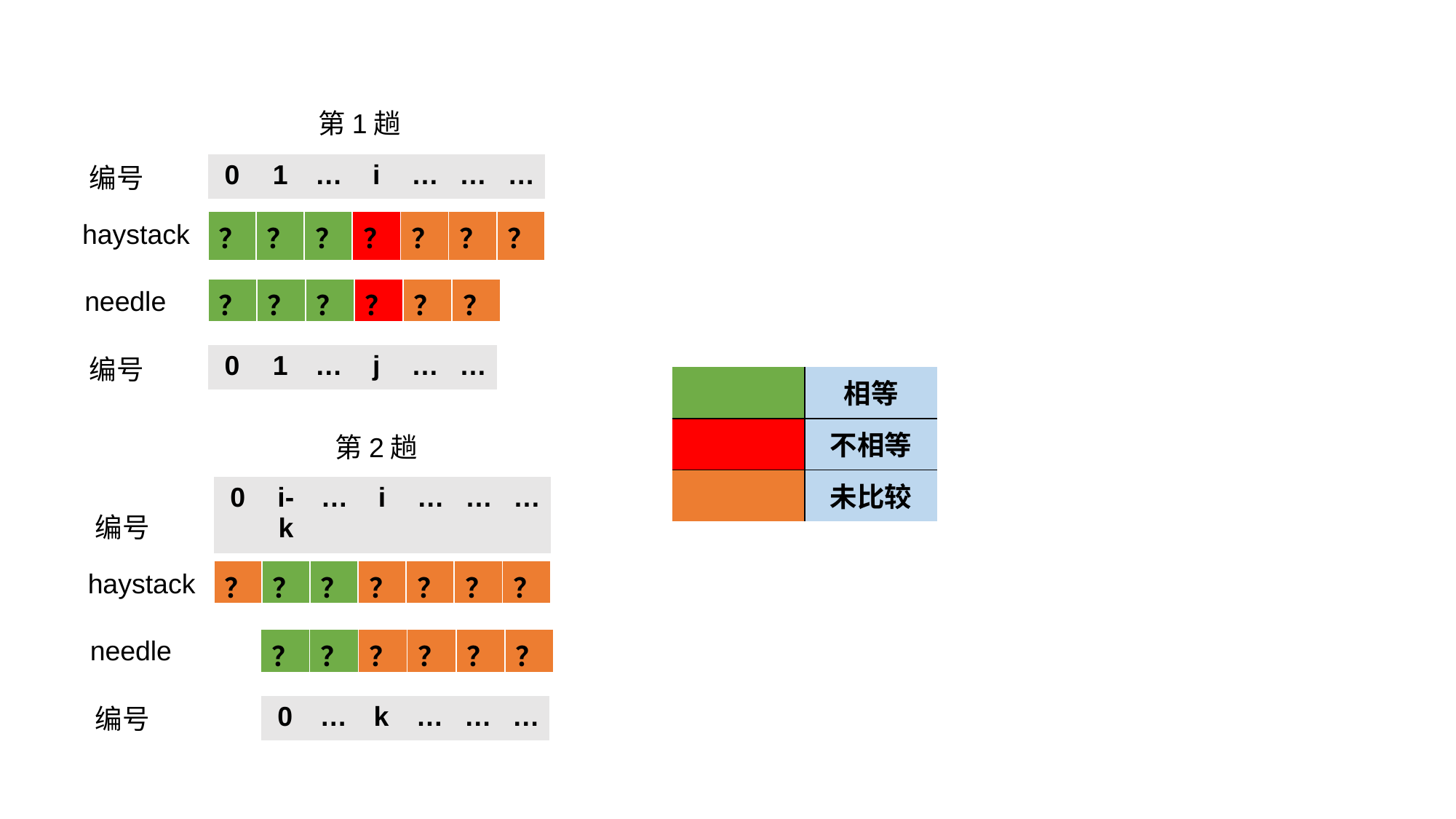

第1趟
| 0 | 1 | … | i | … | … | … |
| --- | --- | --- | --- | --- | --- | --- |
编号
| ？ | ？ | ？ | ？ | ？ | ？ | ？ |
| --- | --- | --- | --- | --- | --- | --- |
haystack
| ？ | ？ | ？ | ？ | ？ | ？ |
| --- | --- | --- | --- | --- | --- |
needle
| 0 | 1 | … | j | … | … |
| --- | --- | --- | --- | --- | --- |
编号
|  | 相等 |
| --- | --- |
|  | 不相等 |
|  | 未比较 |
第2趟
| 0 | i-k | … | i | … | … | … |
| --- | --- | --- | --- | --- | --- | --- |
编号
| ？ | ？ | ？ | ？ | ？ | ？ | ？ |
| --- | --- | --- | --- | --- | --- | --- |
haystack
needle
| ？ | ？ | ？ | ？ | ？ | ？ |
| --- | --- | --- | --- | --- | --- |
| 0 | … | k | … | … | … |
| --- | --- | --- | --- | --- | --- |
编号